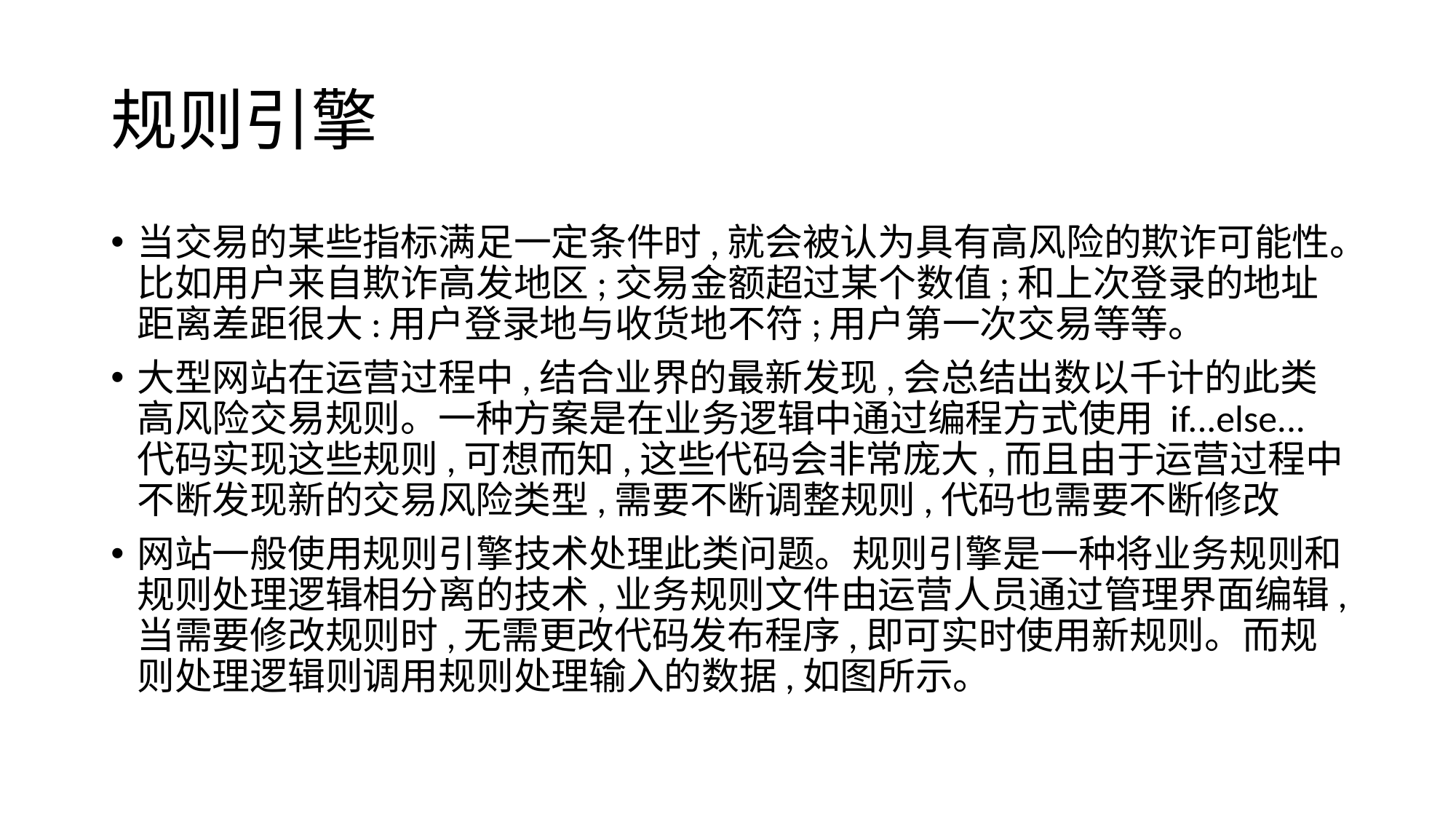

# 规则引擎
当交易的某些指标满足一定条件时,就会被认为具有高风险的欺诈可能性。比如用户来自欺诈高发地区;交易金额超过某个数值;和上次登录的地址距离差距很大:用户登录地与收货地不符;用户第一次交易等等。
大型网站在运营过程中,结合业界的最新发现,会总结出数以千计的此类高风险交易规则。一种方案是在业务逻辑中通过编程方式使用 if...else...代码实现这些规则,可想而知,这些代码会非常庞大,而且由于运营过程中不断发现新的交易风险类型,需要不断调整规则,代码也需要不断修改
网站一般使用规则引擎技术处理此类问题。规则引擎是一种将业务规则和规则处理逻辑相分离的技术,业务规则文件由运营人员通过管理界面编辑,当需要修改规则时,无需更改代码发布程序,即可实时使用新规则。而规则处理逻辑则调用规则处理输入的数据,如图所示。